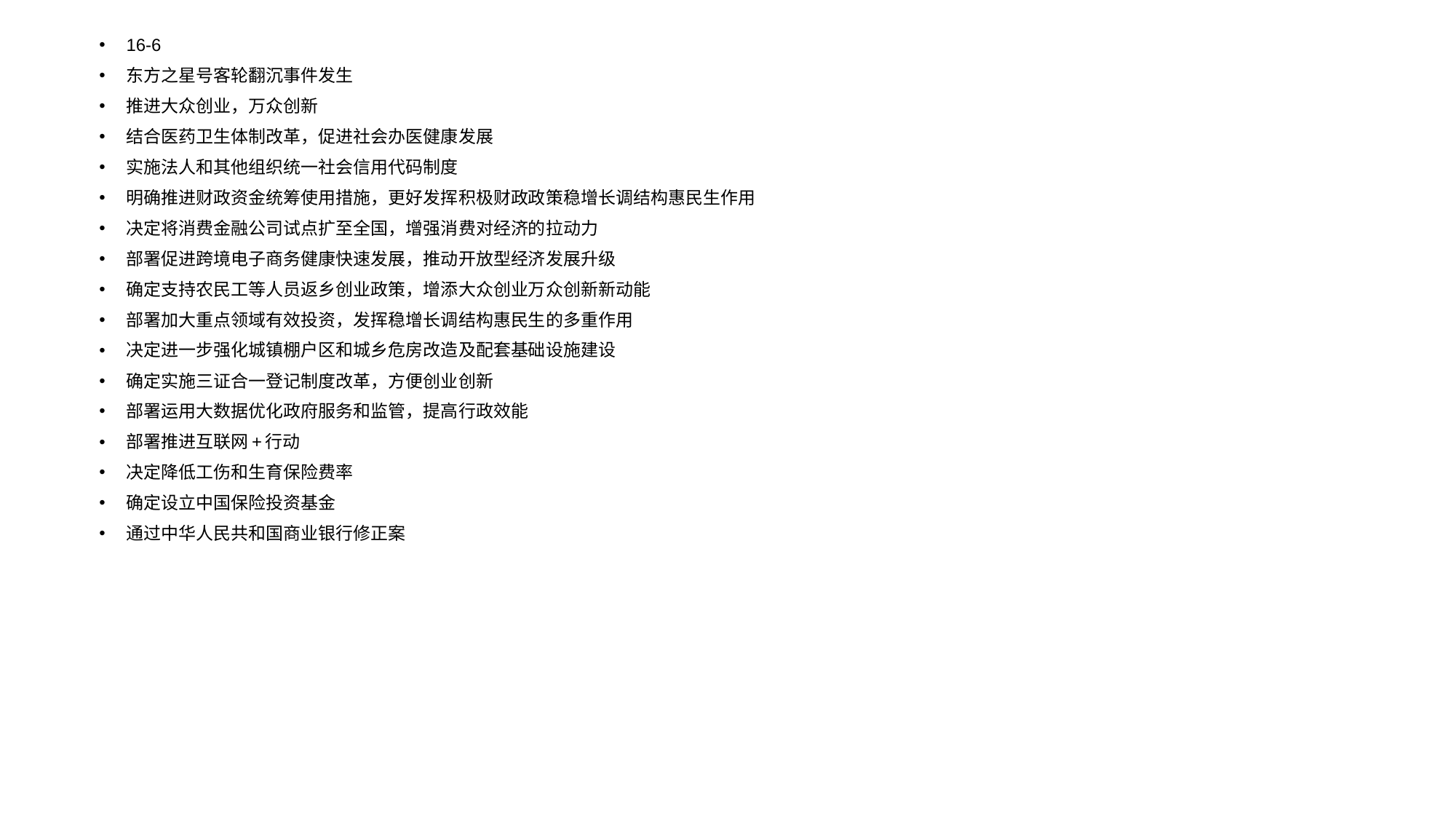

16-6
东方之星号客轮翻沉事件发生
推进大众创业，万众创新
结合医药卫生体制改革，促进社会办医健康发展
实施法人和其他组织统一社会信用代码制度
明确推进财政资金统筹使用措施，更好发挥积极财政政策稳增长调结构惠民生作用
决定将消费金融公司试点扩至全国，增强消费对经济的拉动力
部署促进跨境电子商务健康快速发展，推动开放型经济发展升级
确定支持农民工等人员返乡创业政策，增添大众创业万众创新新动能
部署加大重点领域有效投资，发挥稳增长调结构惠民生的多重作用
决定进一步强化城镇棚户区和城乡危房改造及配套基础设施建设
确定实施三证合一登记制度改革，方便创业创新
部署运用大数据优化政府服务和监管，提高行政效能
部署推进互联网+行动
决定降低工伤和生育保险费率
确定设立中国保险投资基金
通过中华人民共和国商业银行修正案